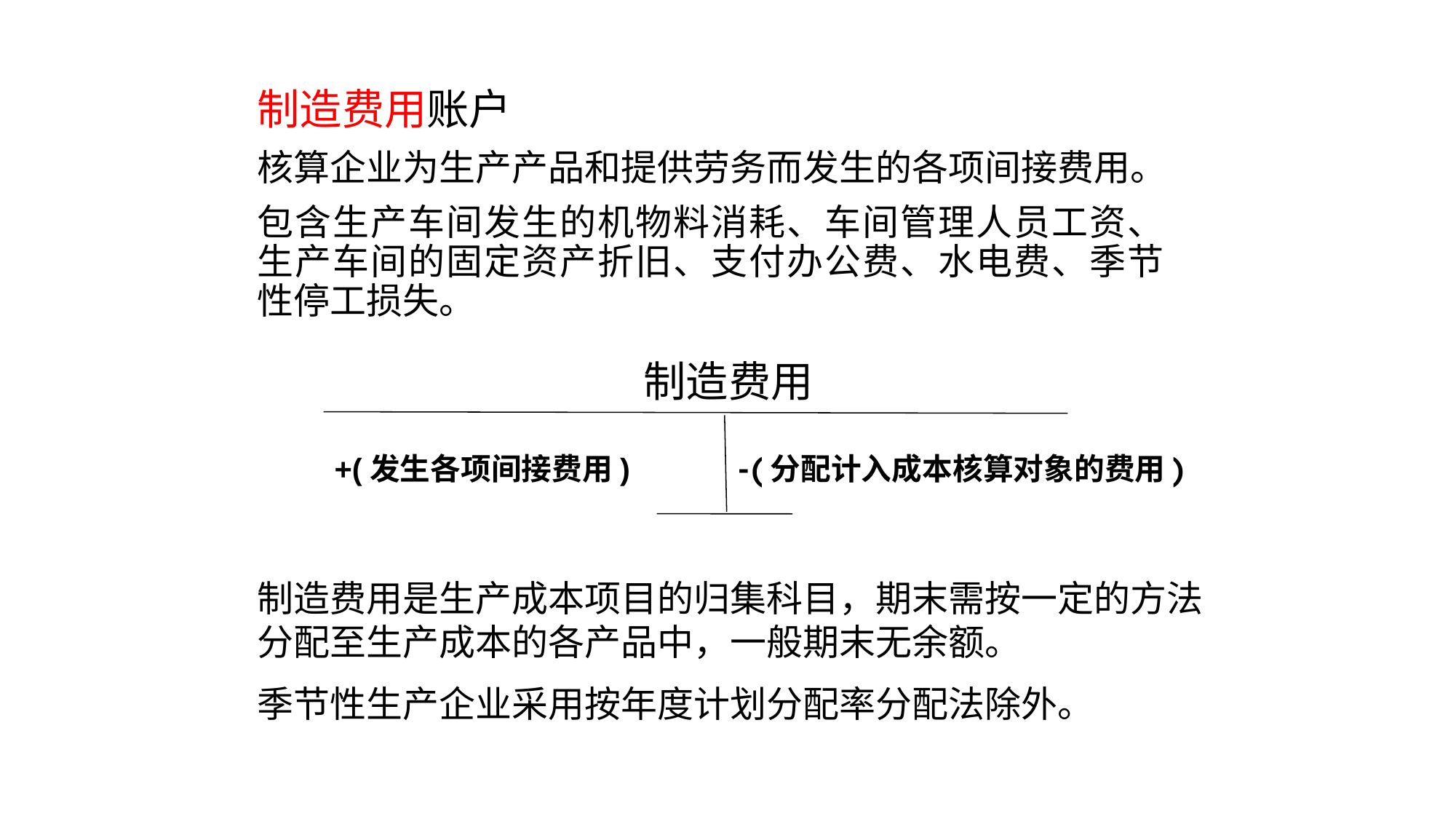

制造费用账户
核算企业为生产产品和提供劳务而发生的各项间接费用。
包含生产车间发生的机物料消耗、车间管理人员工资、生产车间的固定资产折旧、支付办公费、水电费、季节性停工损失。
制造费用

+(发生各项间接费用)
-(分配计入成本核算对象的费用)

制造费用是生产成本项目的归集科目，期末需按一定的方法分配至生产成本的各产品中，一般期末无余额。
季节性生产企业采用按年度计划分配率分配法除外。